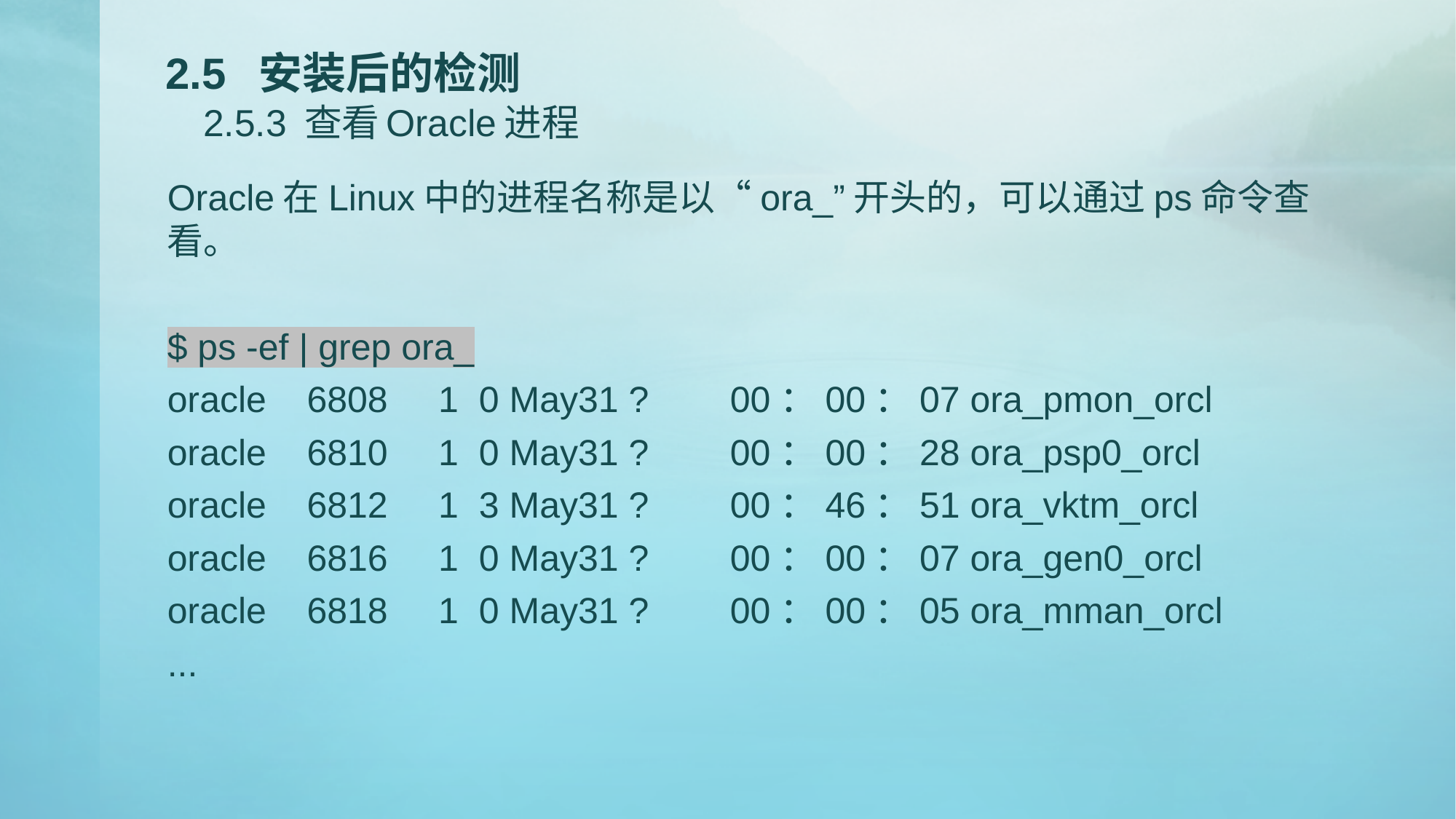

# 2.5  安装后的检测 2.5.3 查看Oracle进程
Oracle在Linux中的进程名称是以“ora_”开头的，可以通过ps命令查看。

$ ps -ef | grep ora_
oracle    6808     1  0 May31 ?        00：00：07 ora_pmon_orcl
oracle    6810     1  0 May31 ?        00：00：28 ora_psp0_orcl
oracle    6812     1  3 May31 ?        00：46：51 ora_vktm_orcl
oracle    6816     1  0 May31 ?        00：00：07 ora_gen0_orcl
oracle    6818     1  0 May31 ?        00：00：05 ora_mman_orcl
...